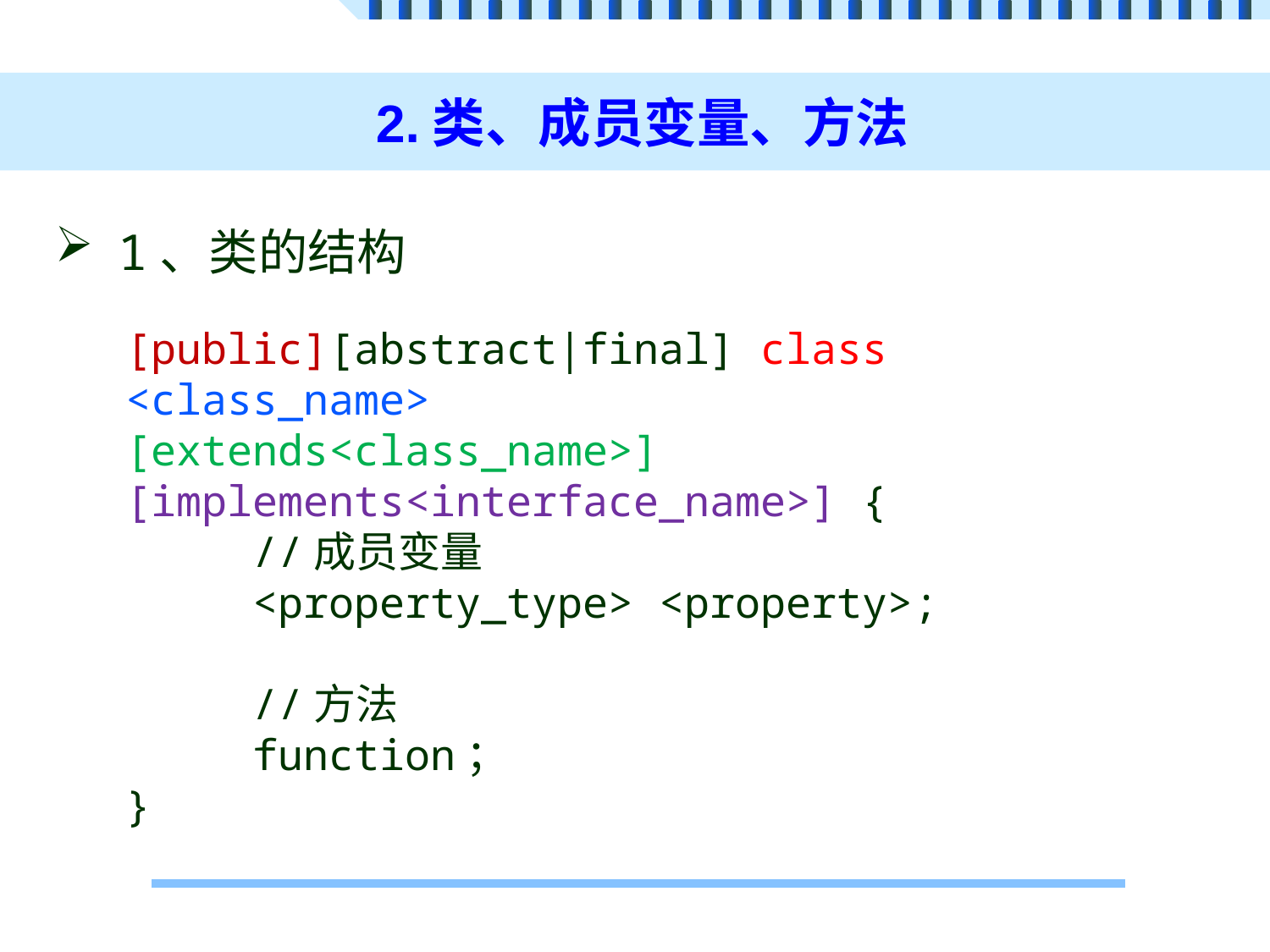

# 2.类、成员变量、方法
1、类的结构
[public][abstract|final] class <class_name>
[extends<class_name>][implements<interface_name>] {
	//成员变量
	<property_type> <property>;

	//方法
	function；
}